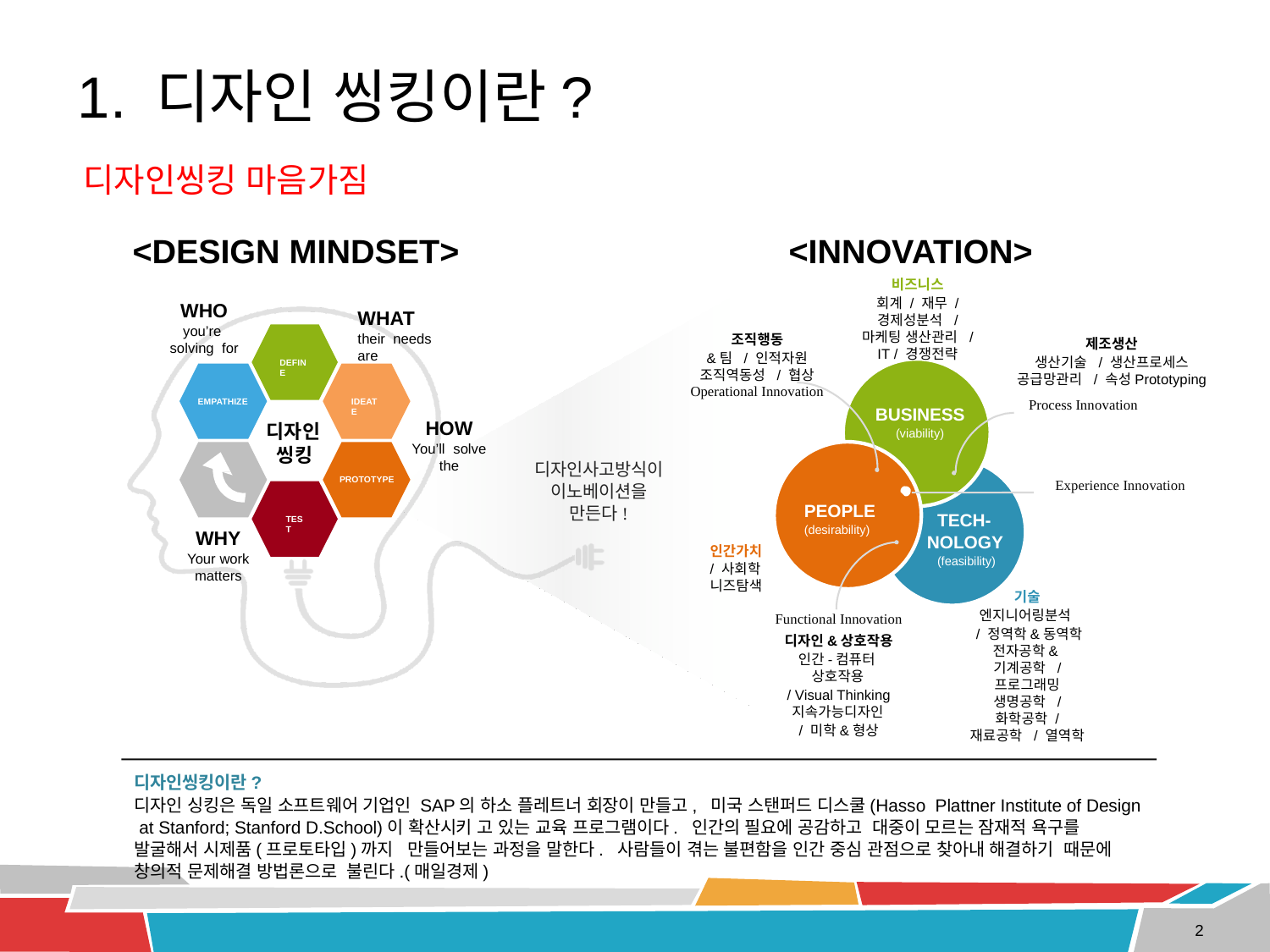

# 1. 디자인 씽킹이란?
디자인씽킹 마음가짐
<DESIGN MINDSET>
<INNOVATION>
비즈니스
회계 / 재무 / 경제성분석  / 마케팅 생산관리  / IT / 경쟁전략

WHO
you’re  solving  for

WHAT
their  needs  are

조직행동
&팀  / 인적자원 조직역동성  / 협상
Operational Innovation
제조생산
생산기술  / 생산프로세스 공급망관리  / 속성Prototyping
DEFINE

Process Innovation
IDEATE
EMPATHIZE
BUSINESS
(viability)

HOW
You’ll  solve the
디자인 씽킹

디자인사고방식이 이노베이션을 만든다!

PROTOTYPE
Experience Innovation

PEOPLE
(desirability)
TECH- NOLOGY
(feasibility)
TEST
WHY
Your work matters

인간가치
/ 사회학 니즈탐색

기술
엔지니어링분석
 / 정역학&동역학 전자공학&기계공학  / 프로그래밍 생명공학  / 화학공학 / 재료공학  / 열역학
Functional Innovation
디자인&상호작용
인간-컴퓨터  상호작용
/ Visual Thinking 지속가능디자인
/ 미학&형상

디자인씽킹이란?
디자인 싱킹은 독일 소프트웨어 기업인 SAP의 하소 플레트너 회장이 만들고,  미국 스탠퍼드 디스쿨(Hasso  Plattner Institute of Design  at Stanford; Stanford D.School)이 확산시키 고 있는 교육 프로그램이다.  인간의 필요에 공감하고  대중이 모르는 잠재적 욕구를 발굴해서 시제품(프로토타입)까지   만들어보는 과정을 말한다.  사람들이 겪는 불편함을 인간 중심 관점으로 찾아내 해결하기  때문에 창의적 문제해결 방법론으로  불린다.(매일경제)
2